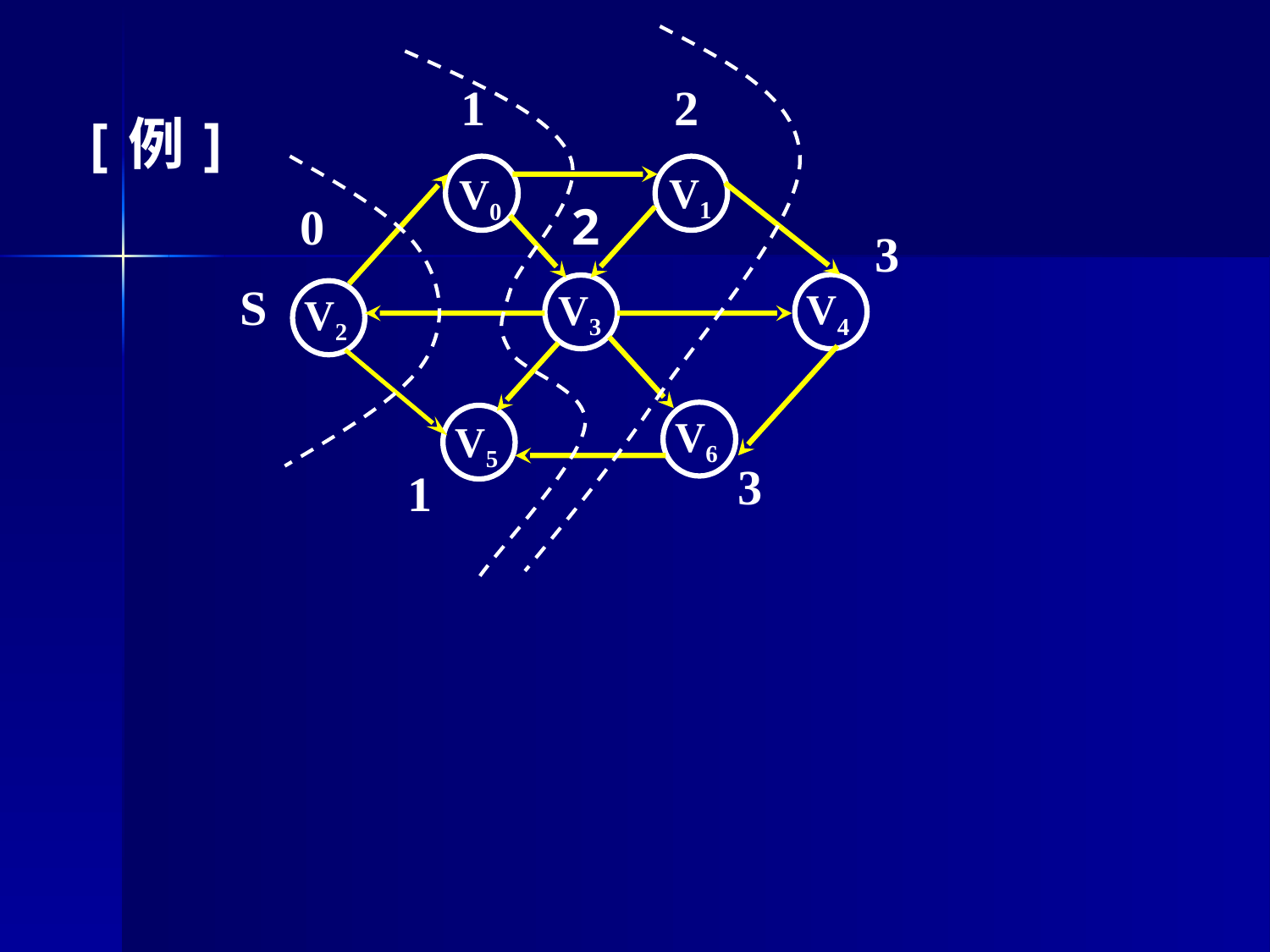

[例]

1
1
2
2

V0
V1

0

3
3

S

V4
V3
V2

V6
V5